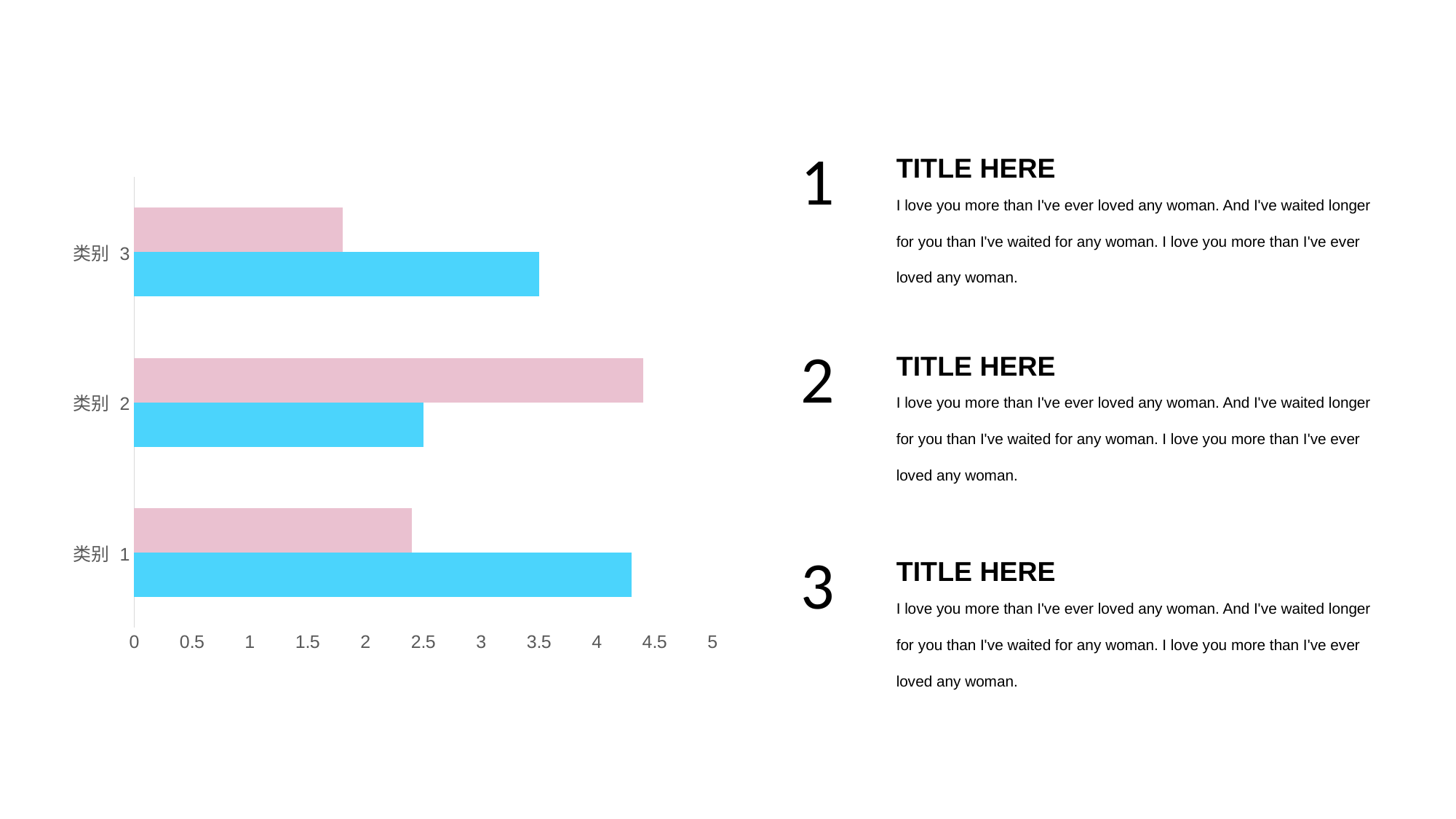

TITLE HERE
1

### Chart

| Category | 系列 1 | 系列 2 |
|---|---|---|
| 类别 1 | 4.3 | 2.4 |
| 类别 2 | 2.5 | 4.4 |
| 类别 3 | 3.5 | 1.8 |
I love you more than I've ever loved any woman. And I've waited longer for you than I've waited for any woman. I love you more than I've ever loved any woman.
TITLE HERE
2
I love you more than I've ever loved any woman. And I've waited longer for you than I've waited for any woman. I love you more than I've ever loved any woman.
TITLE HERE
3
I love you more than I've ever loved any woman. And I've waited longer for you than I've waited for any woman. I love you more than I've ever loved any woman.